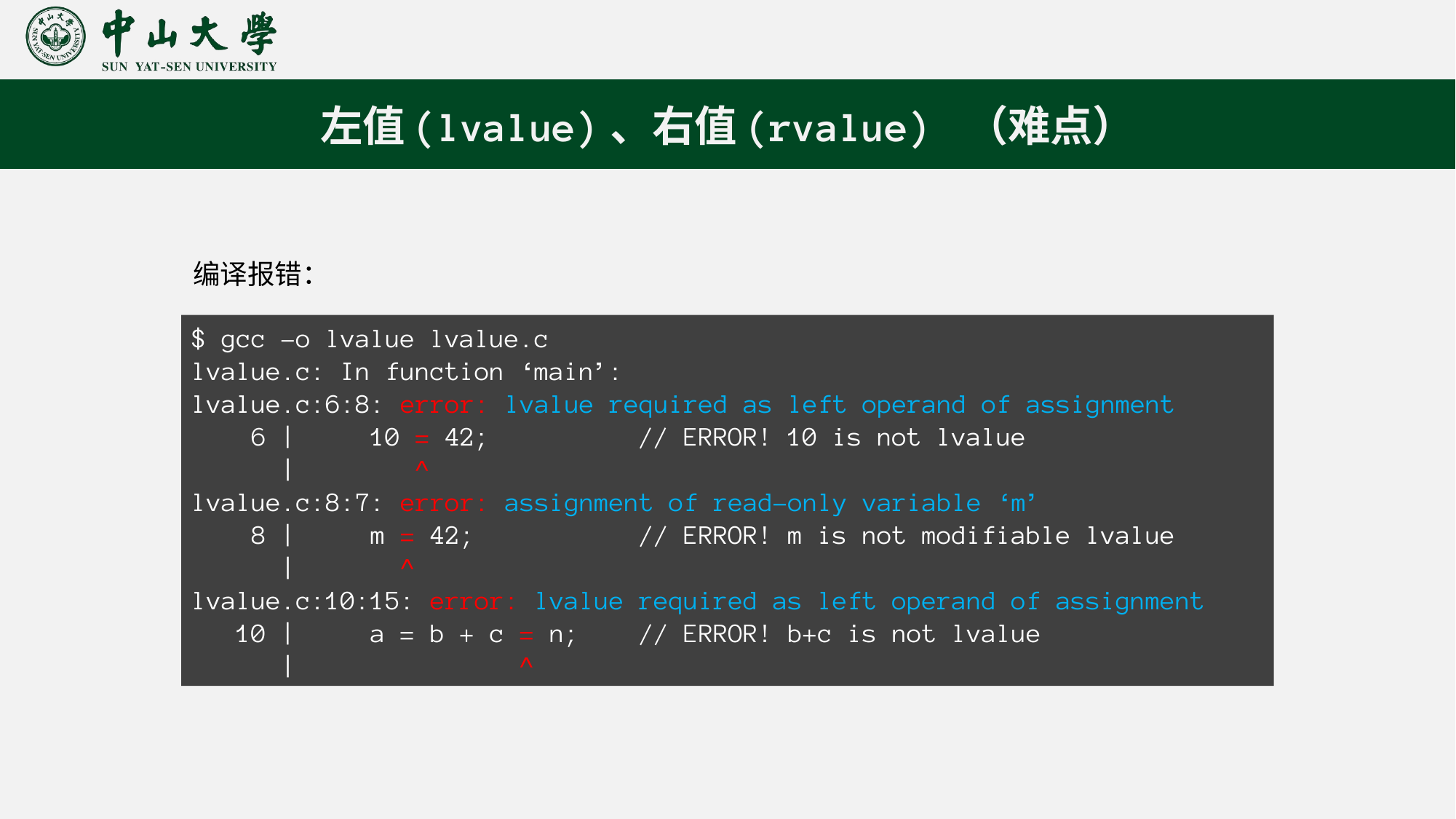

左值(lvalue)、右值(rvalue) （难点）
编译报错：
$ gcc -o lvalue lvalue.c
lvalue.c: In function ‘main’:
lvalue.c:6:8: error: lvalue required as left operand of assignment
    6 |     10 = 42;          // ERROR! 10 is not lvalue
      |        ^
lvalue.c:8:7: error: assignment of read-only variable ‘m’
    8 |     m = 42;           // ERROR! m is not modifiable lvalue
      |       ^
lvalue.c:10:15: error: lvalue required as left operand of assignment
   10 |     a = b + c = n;    // ERROR! b+c is not lvalue
      |               ^